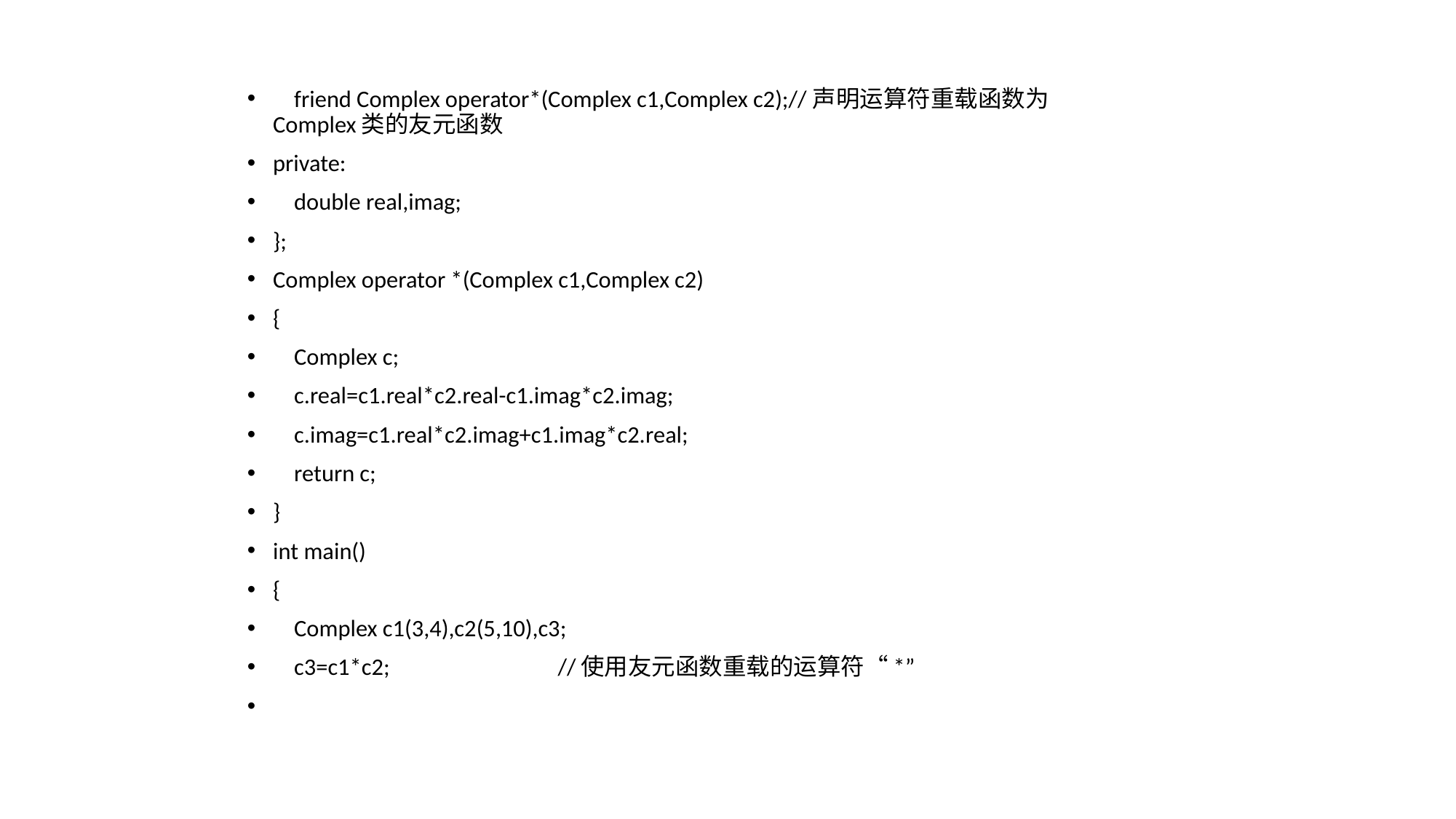

friend Complex operator*(Complex c1,Complex c2);//声明运算符重载函数为	Complex类的友元函数
private:
    double real,imag;
};
Complex operator *(Complex c1,Complex c2)
{
    Complex c;
    c.real=c1.real*c2.real-c1.imag*c2.imag;
    c.imag=c1.real*c2.imag+c1.imag*c2.real;
    return c;
}
int main()
{
    Complex c1(3,4),c2(5,10),c3;
    c3=c1*c2;                            	//使用友元函数重载的运算符“*”